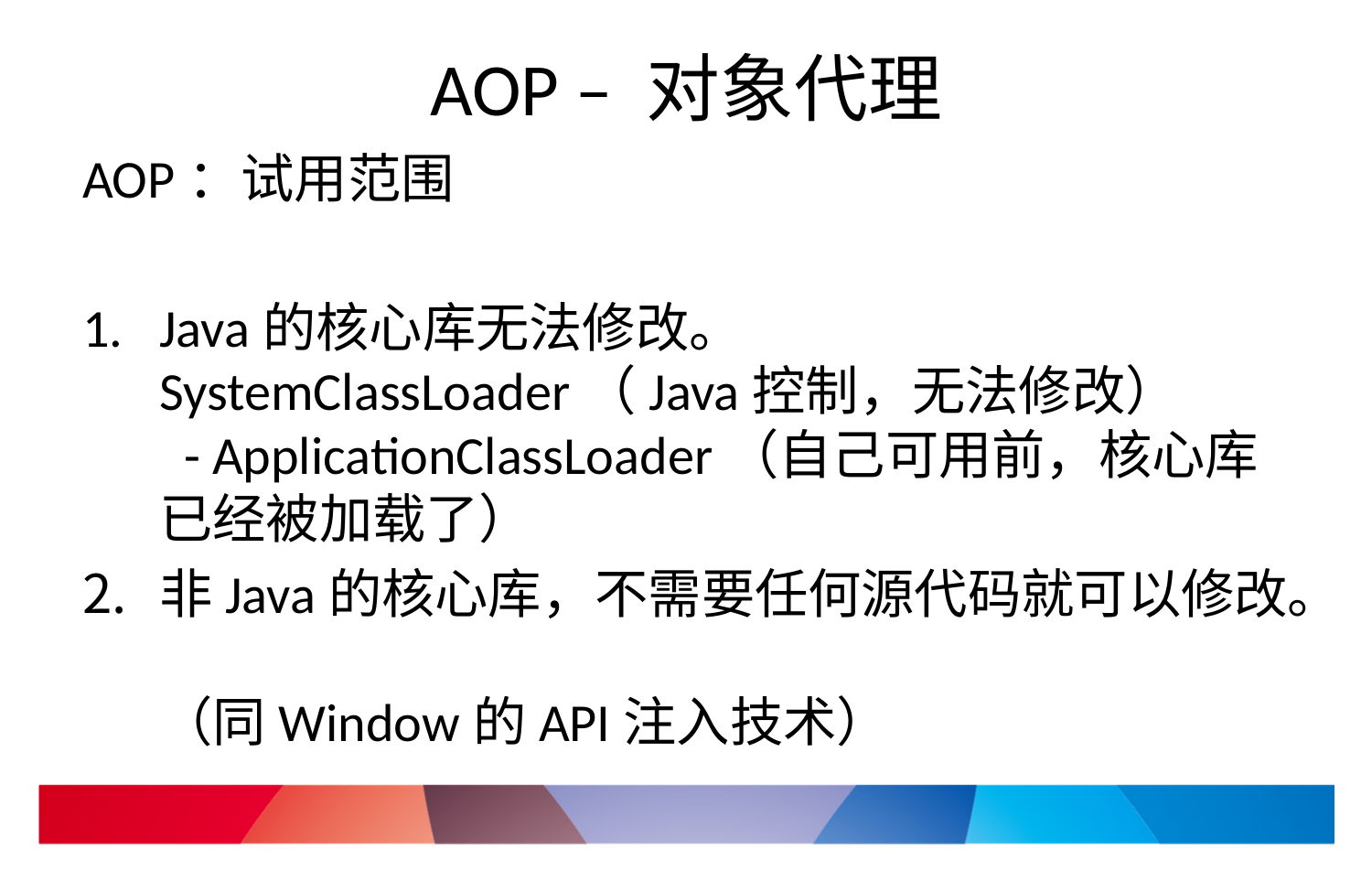

# AOP – 对象代理
AOP：试用范围

Java的核心库无法修改。
SystemClassLoader（Java控制，无法修改）
 - ApplicationClassLoader（自己可用前，核心库已经被加载了）
非Java的核心库，不需要任何源代码就可以修改。
（同Window的API注入技术）